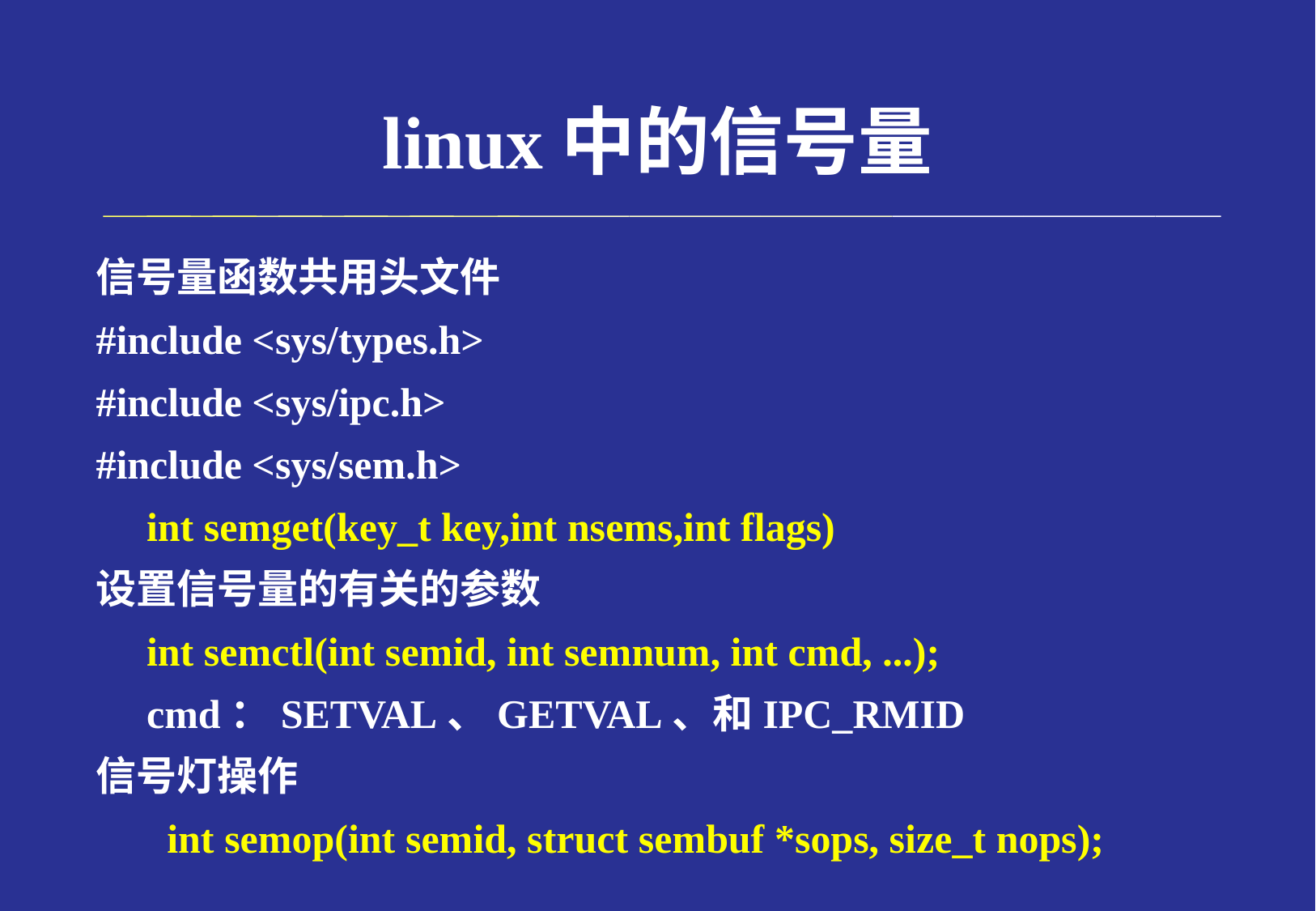

# linux中的信号量
信号量函数共用头文件
#include <sys/types.h>
#include <sys/ipc.h>
#include <sys/sem.h>
     int semget(key_t key,int nsems,int flags)
设置信号量的有关的参数
     int semctl(int semid, int semnum, int cmd, ...);
     cmd：SETVAL、GETVAL、和IPC_RMID
信号灯操作
       int semop(int semid, struct sembuf *sops, size_t nops);